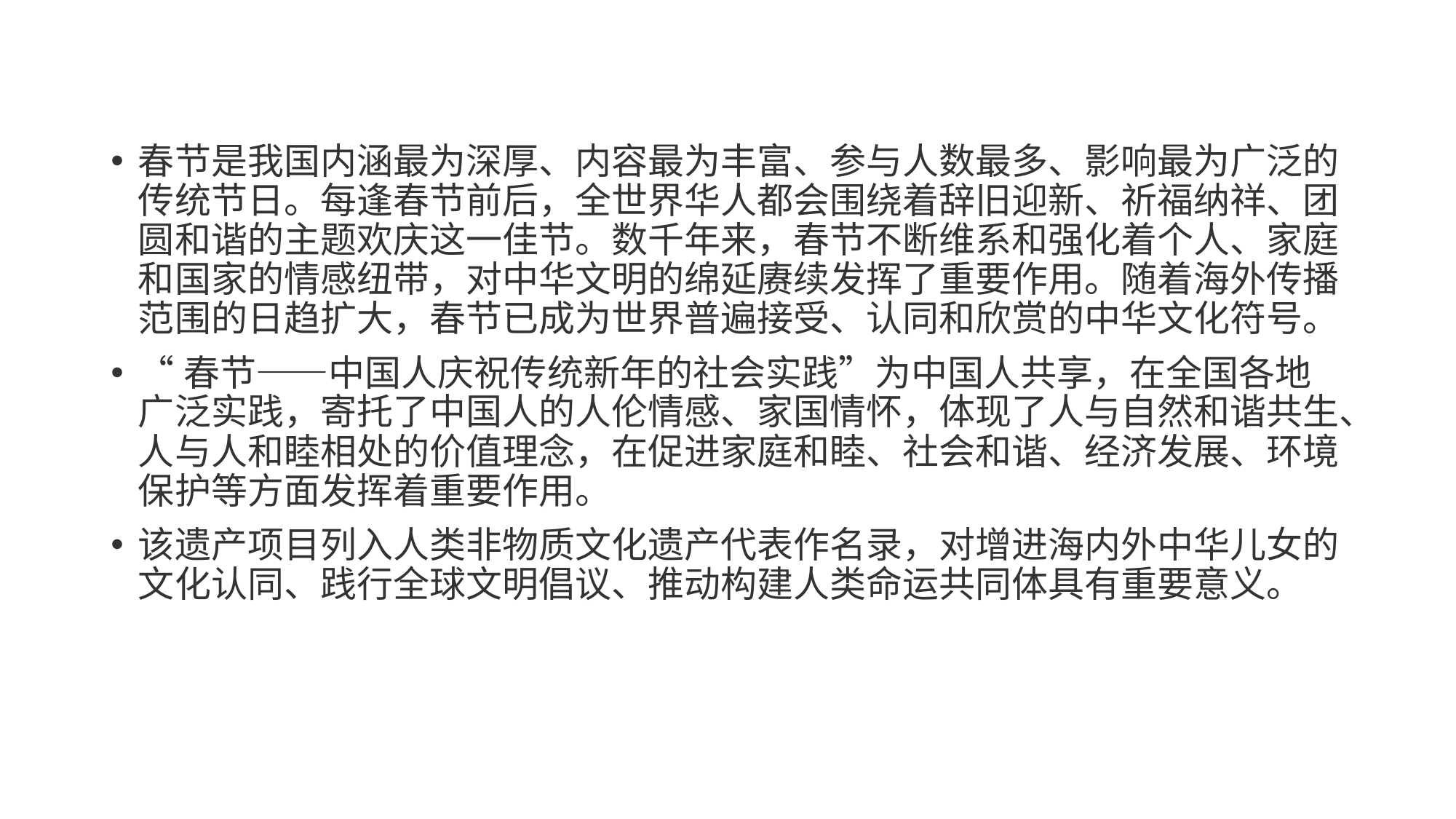

春节是我国内涵最为深厚、内容最为丰富、参与人数最多、影响最为广泛的传统节日。每逢春节前后，全世界华人都会围绕着辞旧迎新、祈福纳祥、团圆和谐的主题欢庆这一佳节。数千年来，春节不断维系和强化着个人、家庭和国家的情感纽带，对中华文明的绵延赓续发挥了重要作用。随着海外传播范围的日趋扩大，春节已成为世界普遍接受、认同和欣赏的中华文化符号。
“春节——中国人庆祝传统新年的社会实践”为中国人共享，在全国各地广泛实践，寄托了中国人的人伦情感、家国情怀，体现了人与自然和谐共生、人与人和睦相处的价值理念，在促进家庭和睦、社会和谐、经济发展、环境保护等方面发挥着重要作用。
该遗产项目列入人类非物质文化遗产代表作名录，对增进海内外中华儿女的文化认同、践行全球文明倡议、推动构建人类命运共同体具有重要意义。